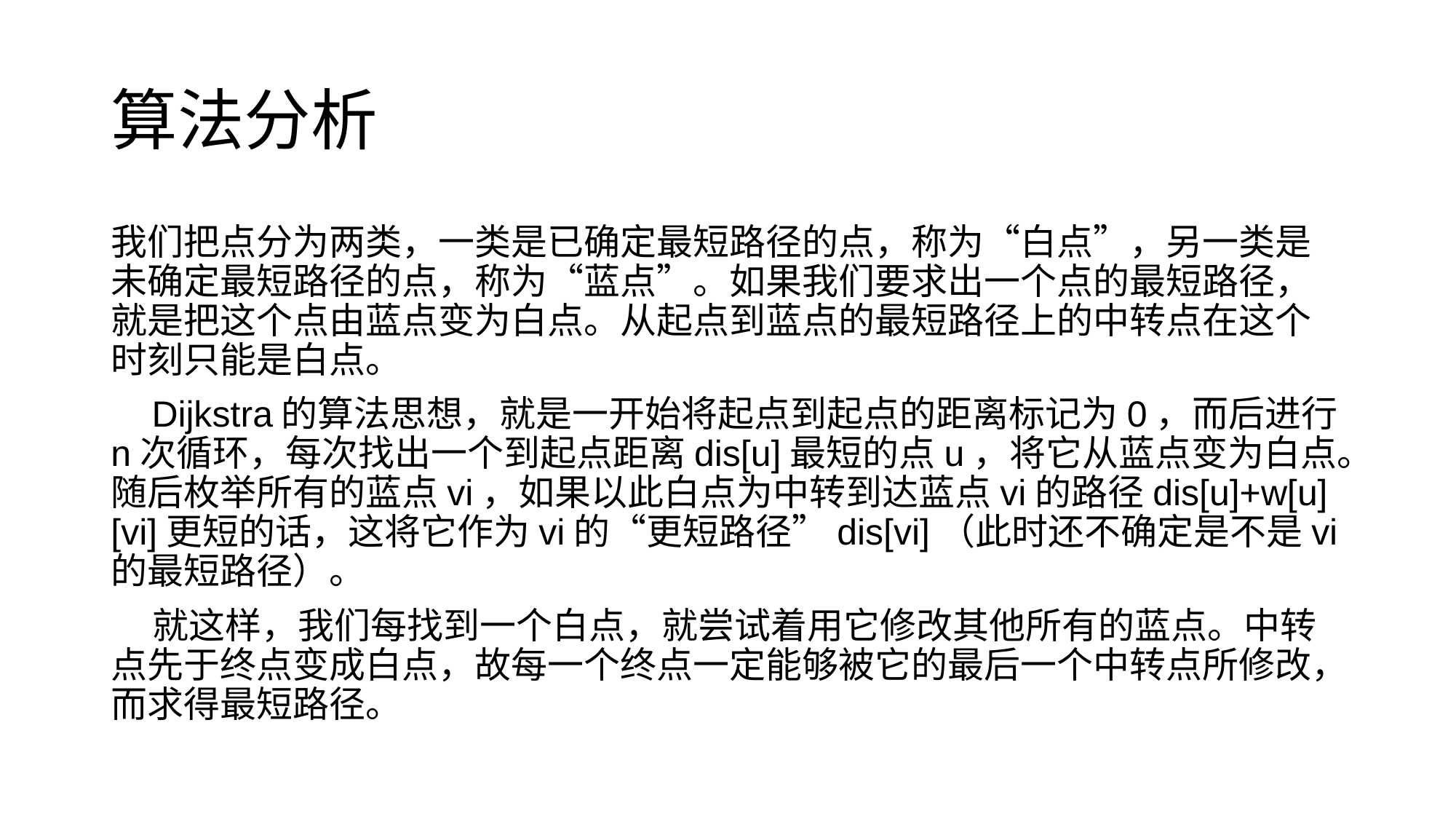

# 算法分析
我们把点分为两类，一类是已确定最短路径的点，称为“白点”，另一类是未确定最短路径的点，称为“蓝点”。如果我们要求出一个点的最短路径，就是把这个点由蓝点变为白点。从起点到蓝点的最短路径上的中转点在这个时刻只能是白点。
    Dijkstra的算法思想，就是一开始将起点到起点的距离标记为0，而后进行n次循环，每次找出一个到起点距离dis[u]最短的点u，将它从蓝点变为白点。随后枚举所有的蓝点vi，如果以此白点为中转到达蓝点vi的路径dis[u]+w[u][vi]更短的话，这将它作为vi的“更短路径”dis[vi]（此时还不确定是不是vi的最短路径）。
    就这样，我们每找到一个白点，就尝试着用它修改其他所有的蓝点。中转点先于终点变成白点，故每一个终点一定能够被它的最后一个中转点所修改，而求得最短路径。